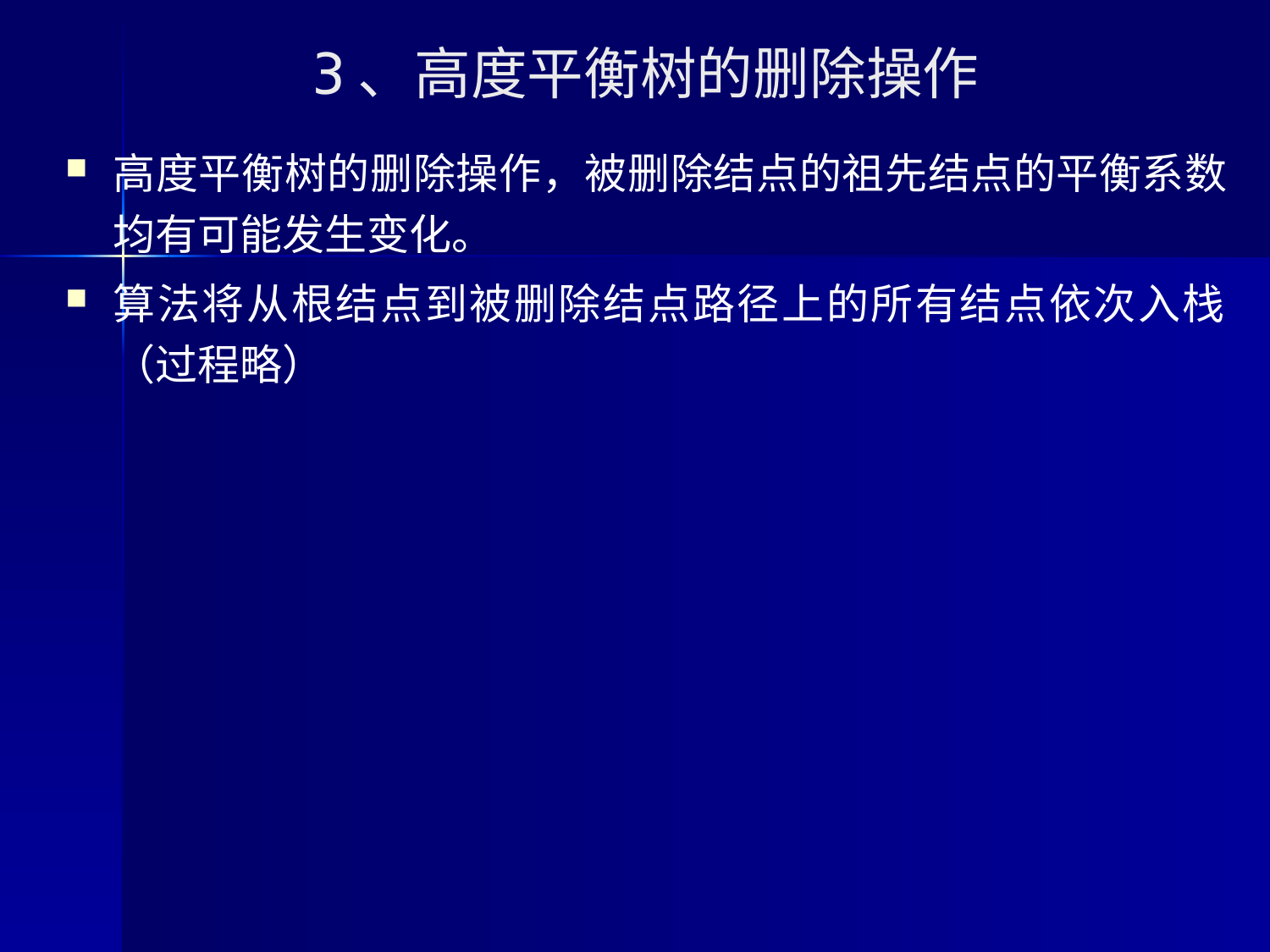

3、高度平衡树的删除操作

高度平衡树的删除操作，被删除结点的祖先结点的平衡系数均有可能发生变化。
算法将从根结点到被删除结点路径上的所有结点依次入栈
（过程略）